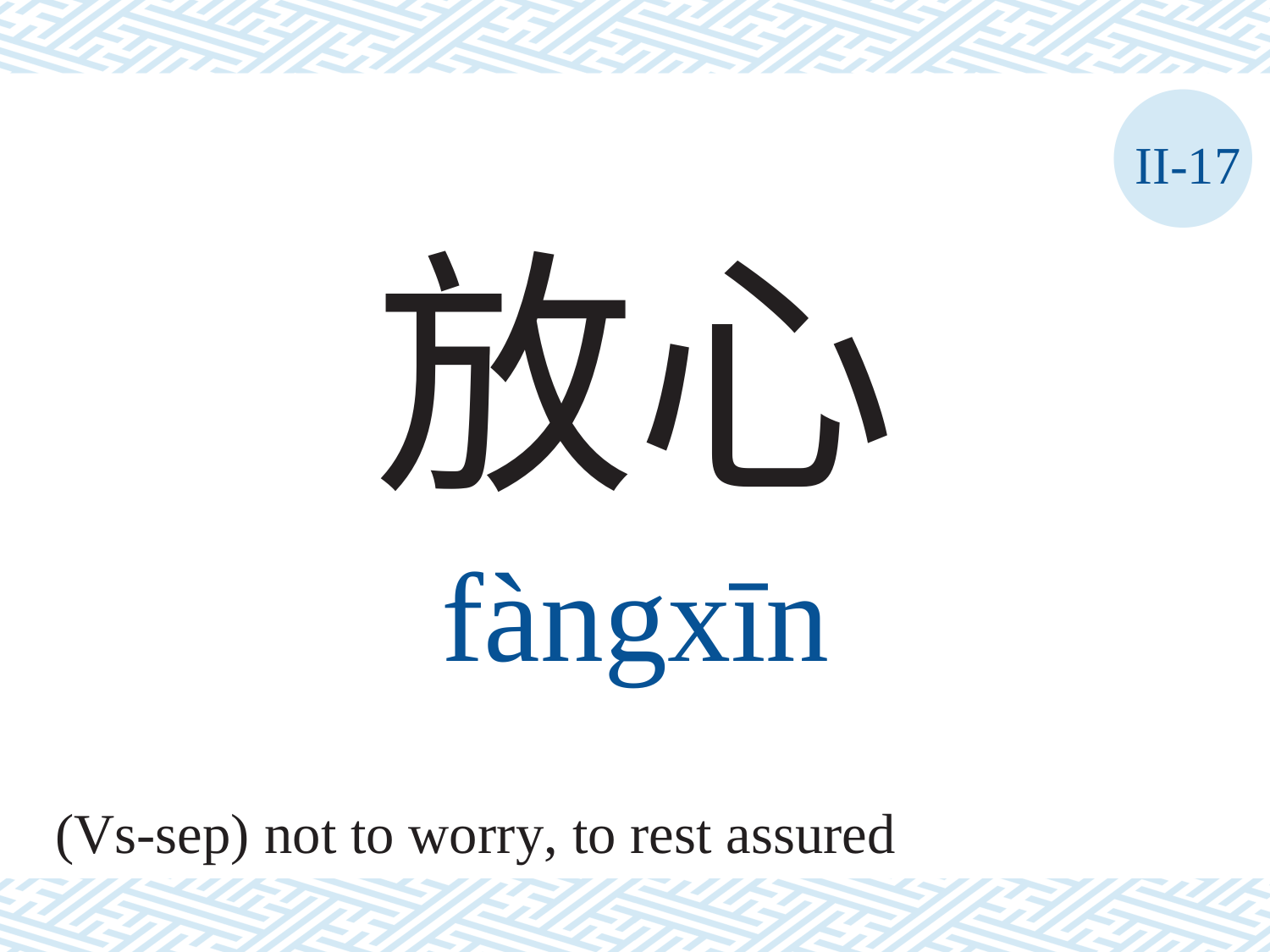

II-17
放心
fàngxīn
(Vs-sep) not to worry, to rest assured